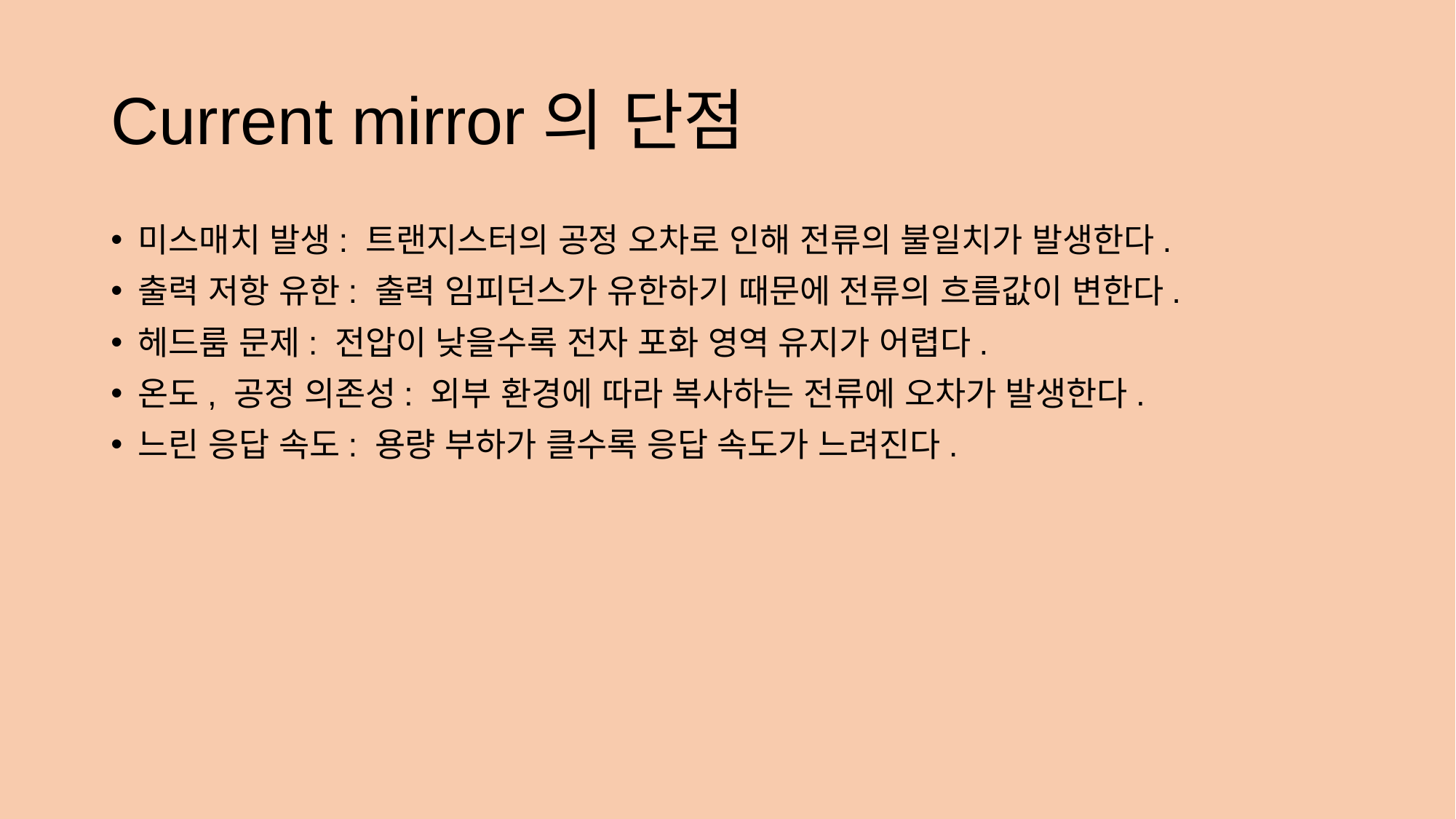

# Current mirror의 단점
미스매치 발생: 트랜지스터의 공정 오차로 인해 전류의 불일치가 발생한다.
출력 저항 유한: 출력 임피던스가 유한하기 때문에 전류의 흐름값이 변한다.
헤드룸 문제: 전압이 낮을수록 전자 포화 영역 유지가 어렵다.
온도, 공정 의존성: 외부 환경에 따라 복사하는 전류에 오차가 발생한다.
느린 응답 속도: 용량 부하가 클수록 응답 속도가 느려진다.